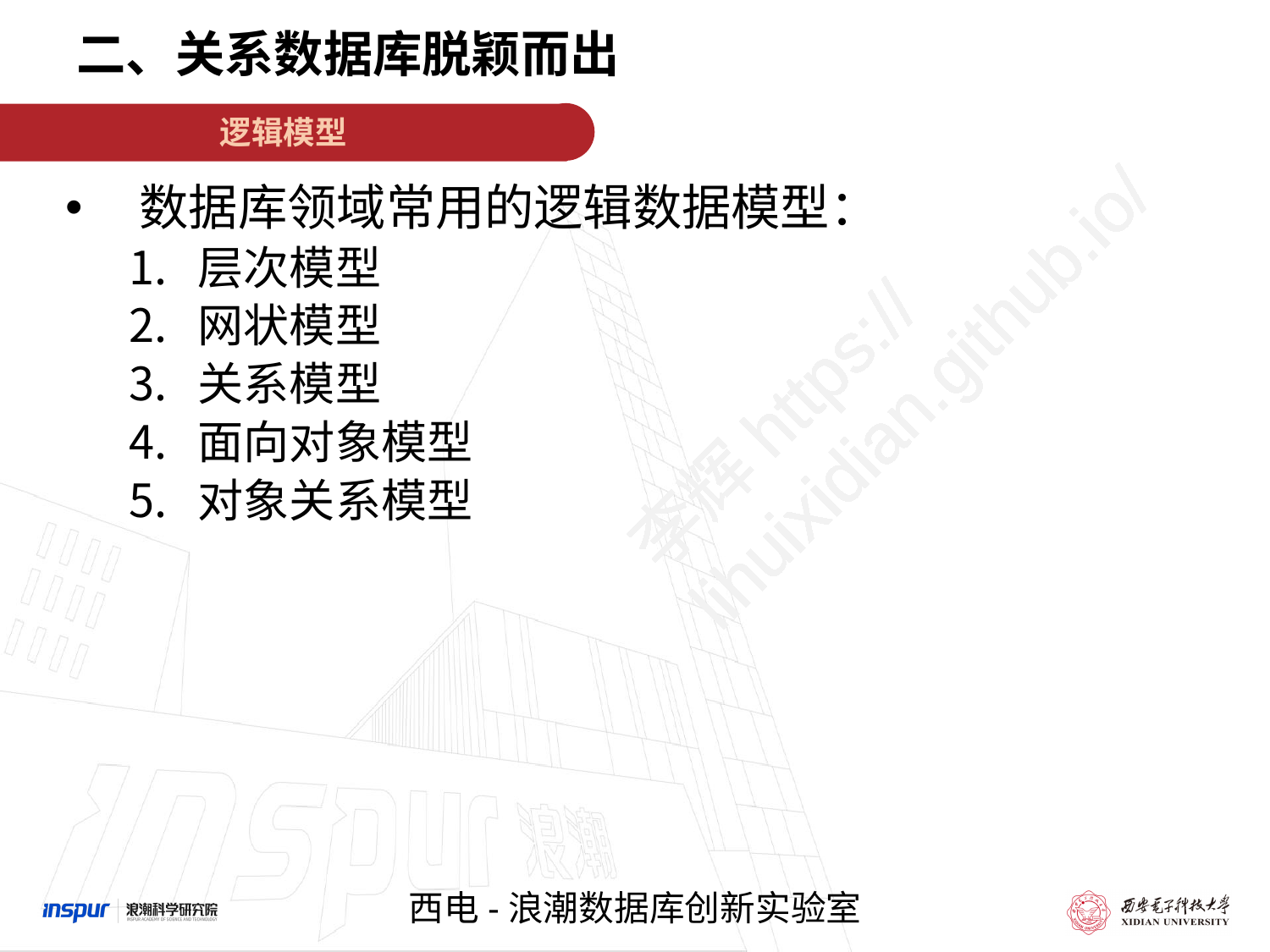

二、关系数据库脱颖而出

逻辑模型
数据库领域常用的逻辑数据模型：
层次模型
网状模型
关系模型
面向对象模型
对象关系模型